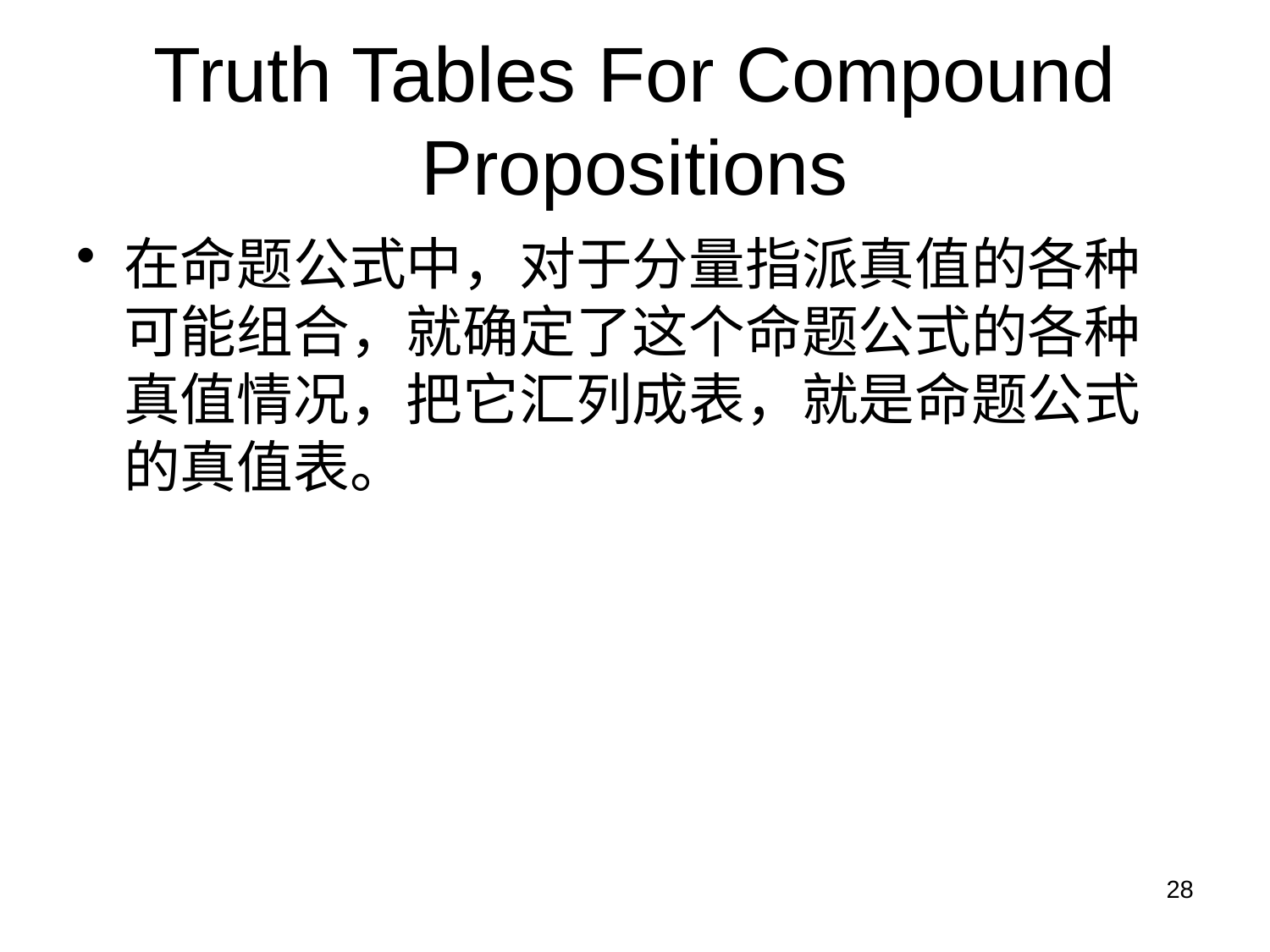

# Truth Tables For Compound Propositions
在命题公式中，对于分量指派真值的各种可能组合，就确定了这个命题公式的各种真值情况，把它汇列成表，就是命题公式的真值表。
28